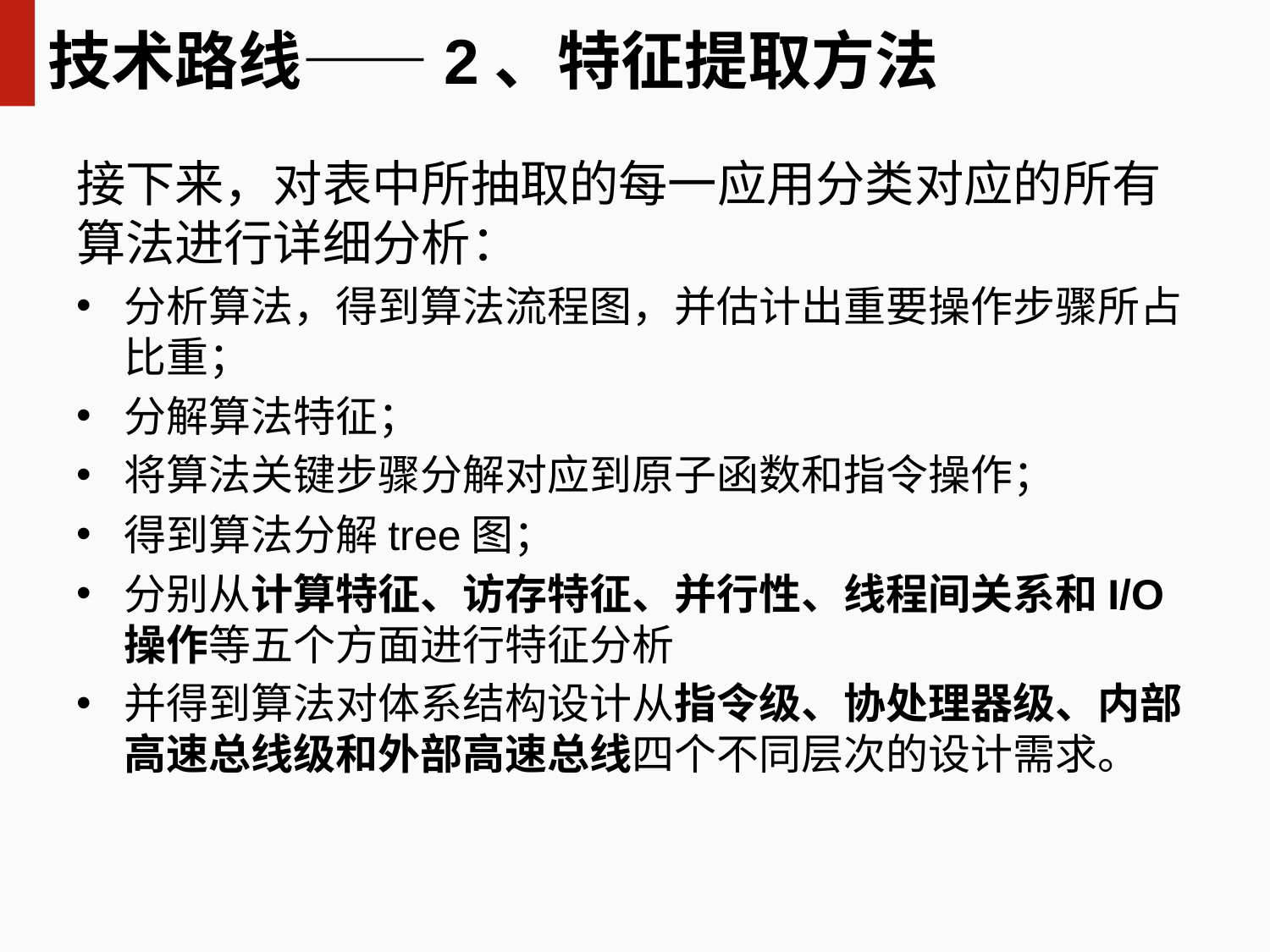

# 技术路线——2、特征提取方法
接下来，对表中所抽取的每一应用分类对应的所有算法进行详细分析：
分析算法，得到算法流程图，并估计出重要操作步骤所占比重；
分解算法特征；
将算法关键步骤分解对应到原子函数和指令操作；
得到算法分解tree图；
分别从计算特征、访存特征、并行性、线程间关系和I/O操作等五个方面进行特征分析
并得到算法对体系结构设计从指令级、协处理器级、内部高速总线级和外部高速总线四个不同层次的设计需求。